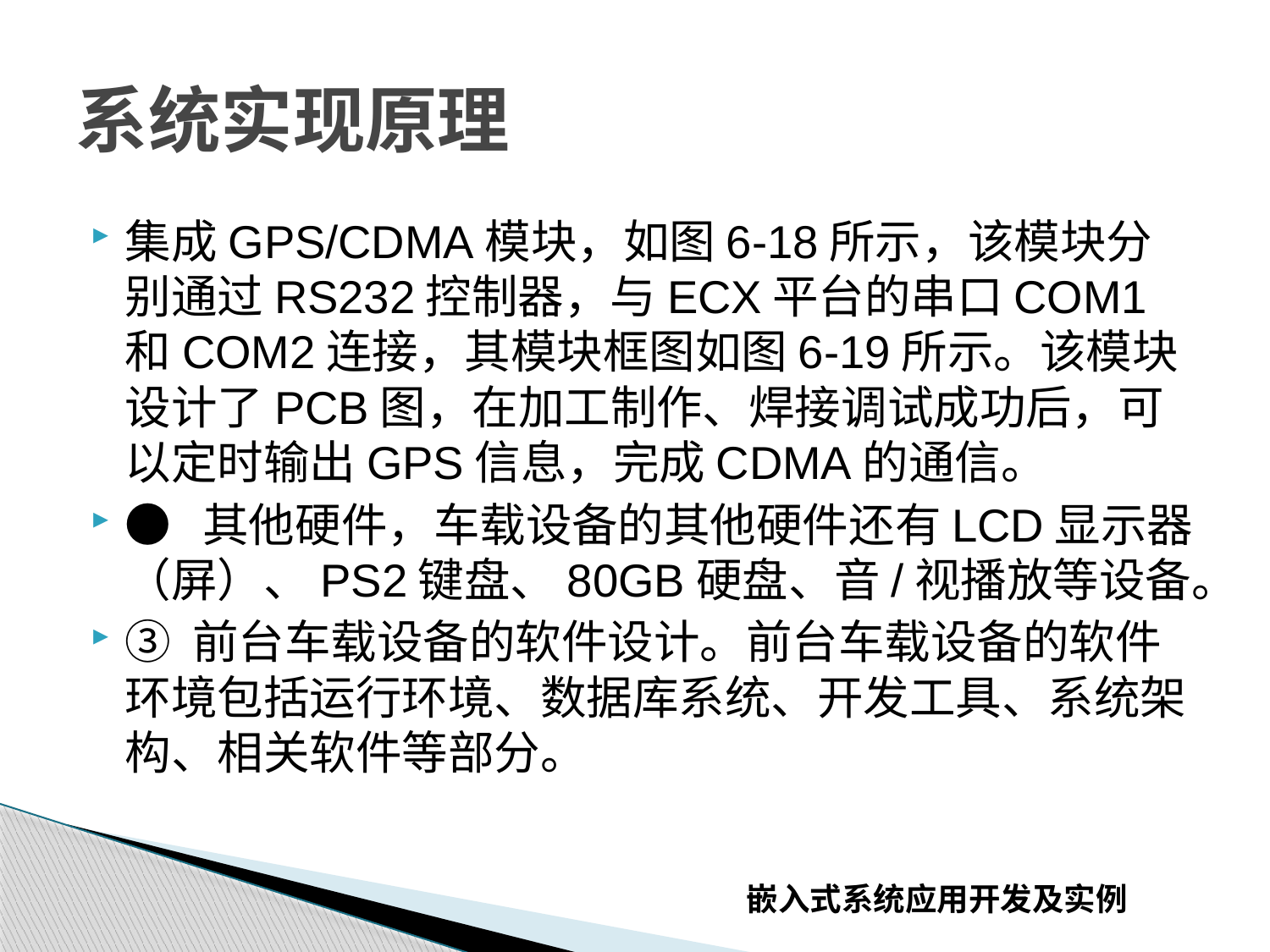

# 系统实现原理
集成GPS/CDMA模块，如图6-18所示，该模块分别通过RS232控制器，与ECX平台的串口COM1和COM2连接，其模块框图如图6-19所示。该模块设计了PCB图，在加工制作、焊接调试成功后，可以定时输出GPS信息，完成CDMA的通信。
●  其他硬件，车载设备的其他硬件还有LCD显示器（屏）、PS2键盘、80GB硬盘、音/视播放等设备。
③ 前台车载设备的软件设计。前台车载设备的软件环境包括运行环境、数据库系统、开发工具、系统架构、相关软件等部分。

嵌入式系统应用开发及实例